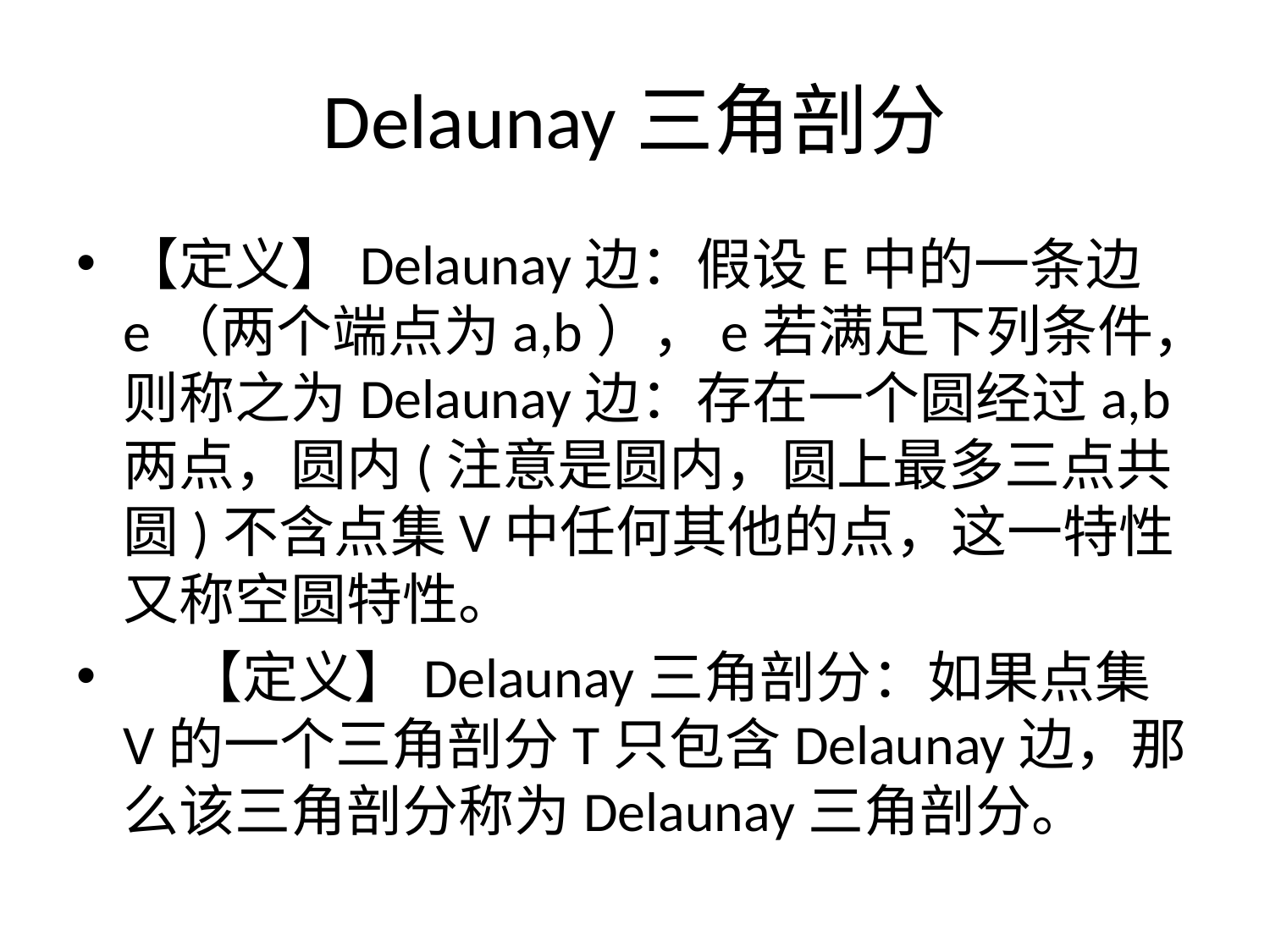

# Delaunay三角剖分
【定义】Delaunay边：假设E中的一条边e（两个端点为a,b），e若满足下列条件，则称之为Delaunay边：存在一个圆经过a,b两点，圆内(注意是圆内，圆上最多三点共圆)不含点集V中任何其他的点，这一特性又称空圆特性。
    【定义】Delaunay三角剖分：如果点集V的一个三角剖分T只包含Delaunay边，那么该三角剖分称为Delaunay三角剖分。